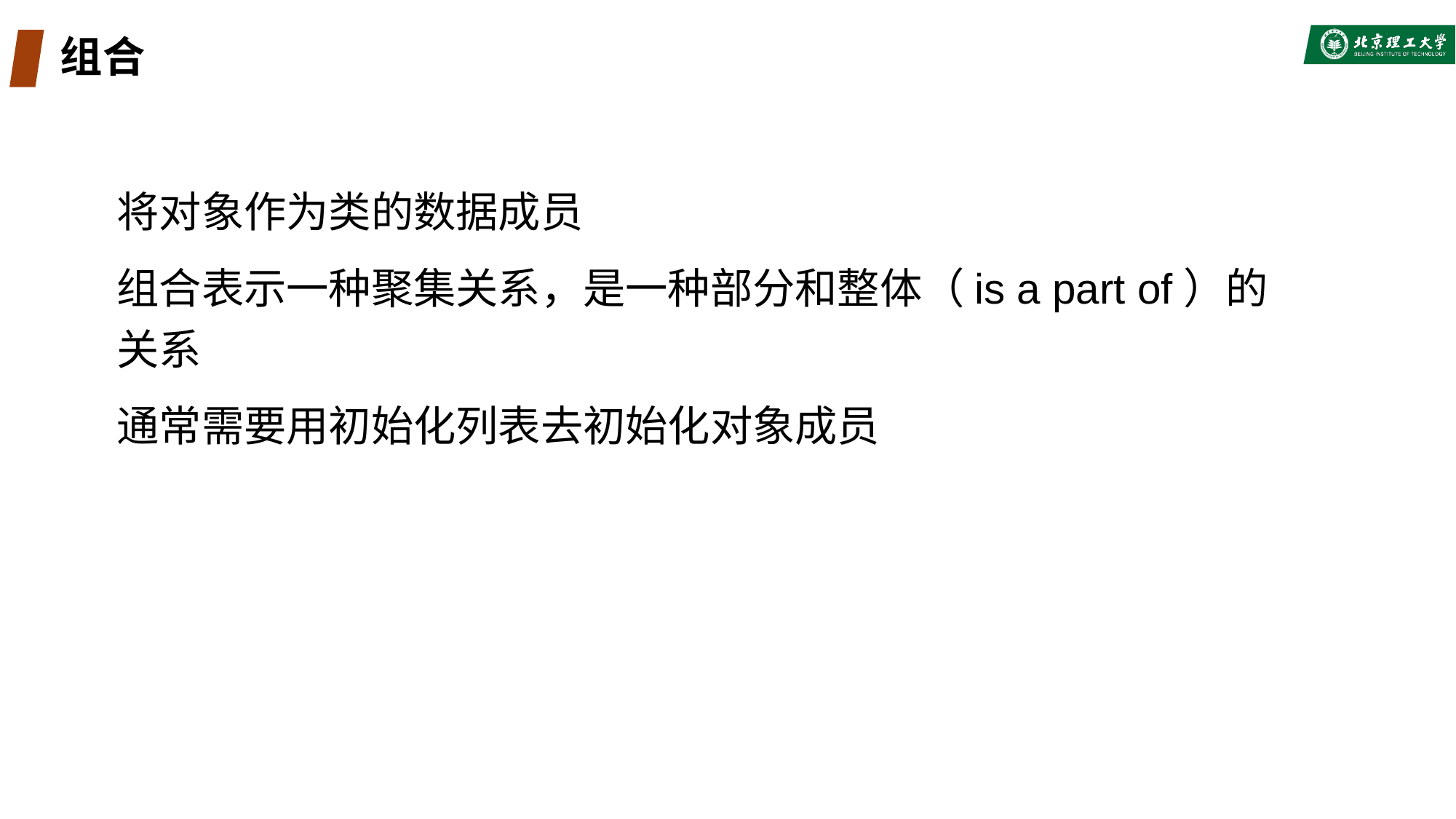

# 组合
将对象作为类的数据成员
组合表示一种聚集关系，是一种部分和整体（is a part of）的关系
通常需要用初始化列表去初始化对象成员